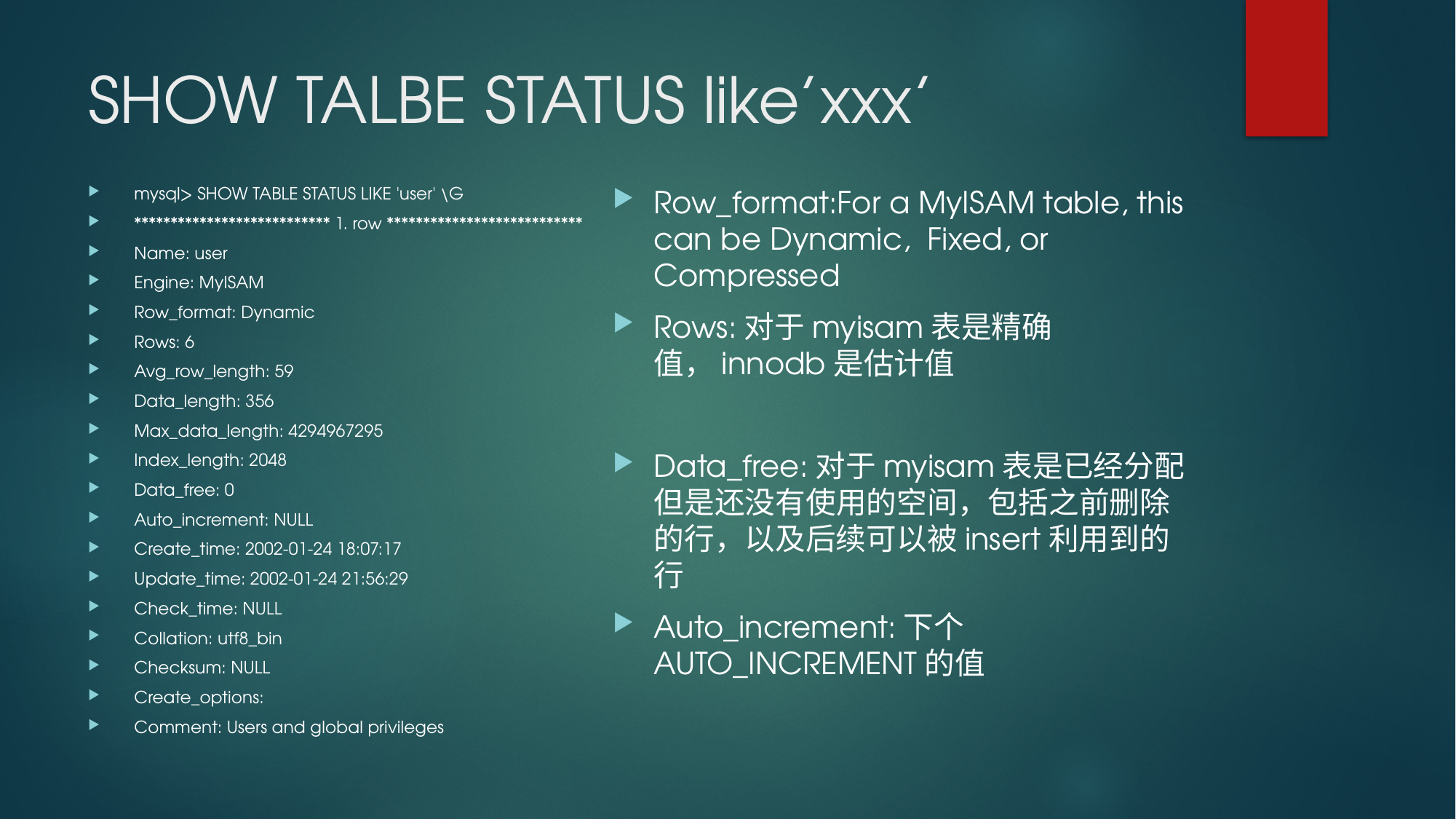

# SHOW TALBE STATUS like’xxx’
mysql> SHOW TABLE STATUS LIKE 'user' \G
*************************** 1. row ***************************
Name: user
Engine: MyISAM
Row_format: Dynamic
Rows: 6
Avg_row_length: 59
Data_length: 356
Max_data_length: 4294967295
Index_length: 2048
Data_free: 0
Auto_increment: NULL
Create_time: 2002-01-24 18:07:17
Update_time: 2002-01-24 21:56:29
Check_time: NULL
Collation: utf8_bin
Checksum: NULL
Create_options:
Comment: Users and global privileges
Row_format:For a MyISAM table, this can be Dynamic,  Fixed, or  Compressed
Rows:对于myisam表是精确值，innodb是估计值

Data_free:对于myisam表是已经分配但是还没有使用的空间，包括之前删除的行，以及后续可以被insert利用到的行
Auto_increment:下个AUTO_INCREMENT的值